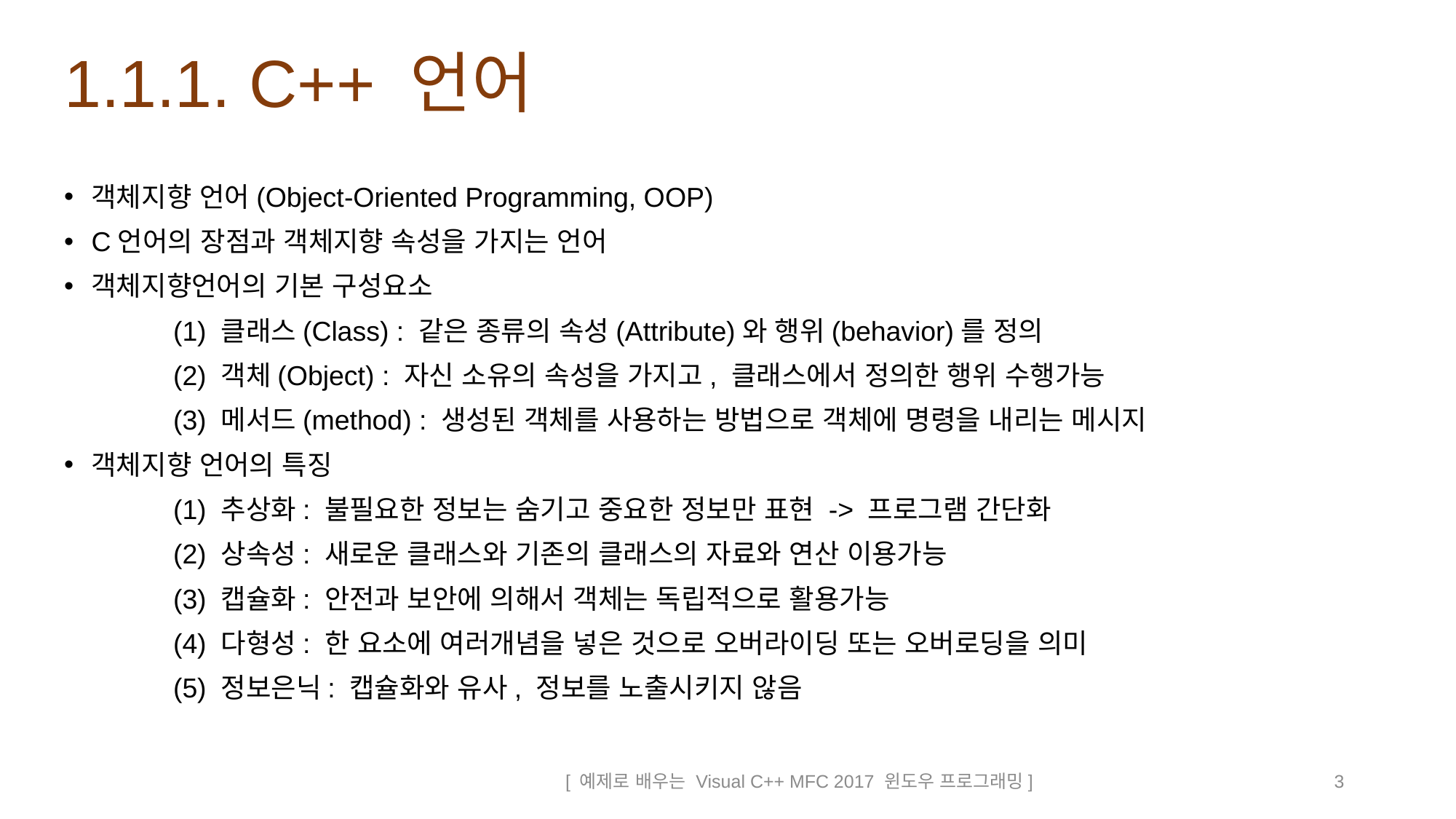

# 1.1.1. C++ 언어

객체지향 언어(Object-Oriented Programming, OOP)
C언어의 장점과 객체지향 속성을 가지는 언어
객체지향언어의 기본 구성요소
	(1) 클래스(Class) : 같은 종류의 속성(Attribute)와 행위(behavior)를 정의
	(2) 객체(Object) : 자신 소유의 속성을 가지고, 클래스에서 정의한 행위 수행가능
	(3) 메서드(method) : 생성된 객체를 사용하는 방법으로 객체에 명령을 내리는 메시지
객체지향 언어의 특징
	(1) 추상화: 불필요한 정보는 숨기고 중요한 정보만 표현 -> 프로그램 간단화
	(2) 상속성: 새로운 클래스와 기존의 클래스의 자료와 연산 이용가능
	(3) 캡슐화: 안전과 보안에 의해서 객체는 독립적으로 활용가능
	(4) 다형성: 한 요소에 여러개념을 넣은 것으로 오버라이딩 또는 오버로딩을 의미
	(5) 정보은닉: 캡슐화와 유사, 정보를 노출시키지 않음

[ 예제로 배우는 Visual C++ MFC 2017 윈도우 프로그래밍]
3